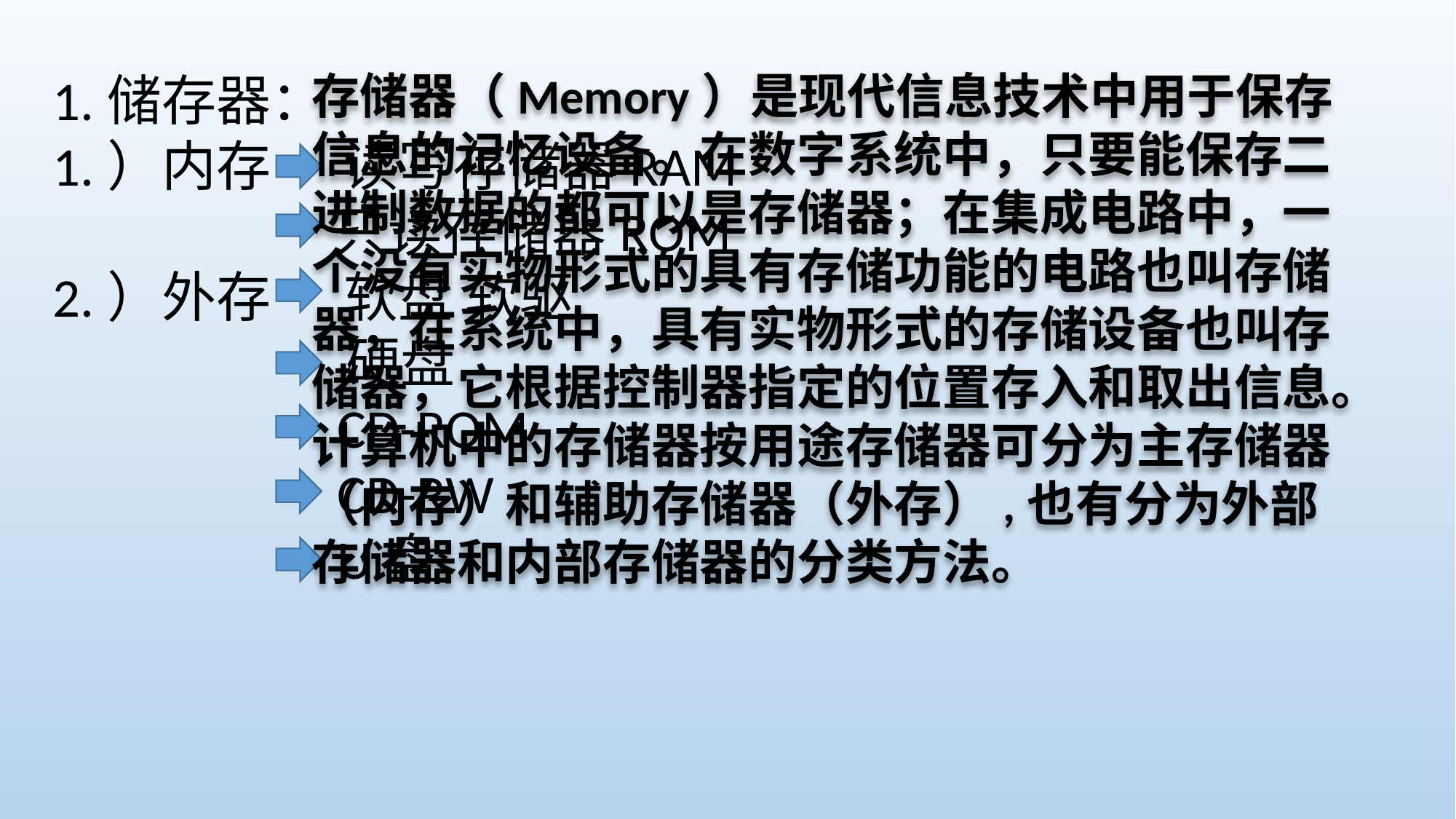

1.储存器：
1.）内存      读写存储器RAM
                      只读存储器ROM
2.）外存      软盘 软驱
                       硬盘
                       CD-ROM
                       CD-RW
                       U盘
存储器（Memory）是现代信息技术中用于保存信息的记忆设备。在数字系统中，只要能保存二进制数据的都可以是存储器；在集成电路中，一个没有实物形式的具有存储功能的电路也叫存储器，在系统中，具有实物形式的存储设备也叫存储器，它根据控制器指定的位置存入和取出信息。计算机中的存储器按用途存储器可分为主存储器（内存）和辅助存储器（外存）,也有分为外部存储器和内部存储器的分类方法。